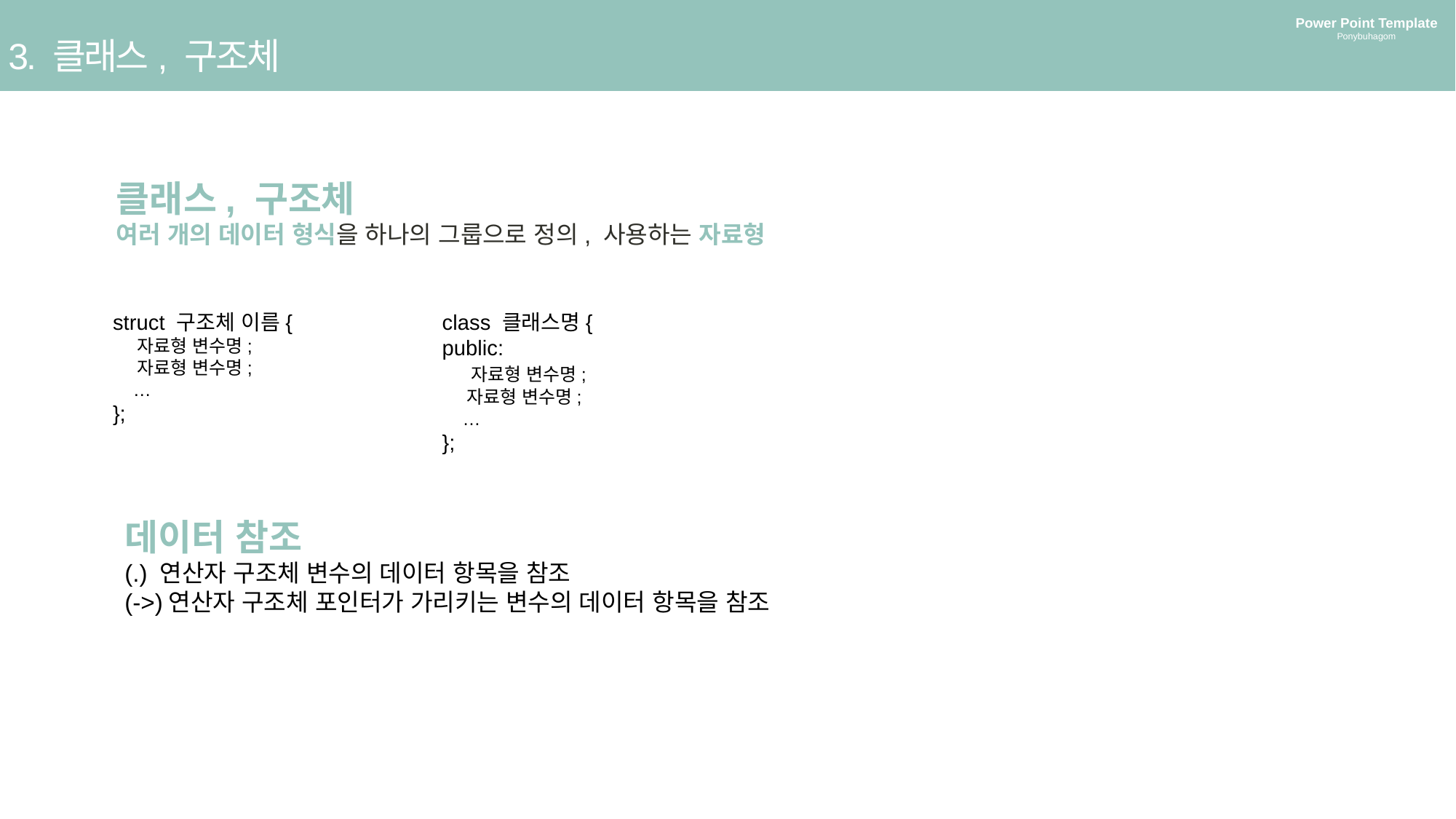

Power Point Template
Ponybuhagom
3. 클래스, 구조체
클래스, 구조체
여러 개의 데이터 형식을 하나의 그룹으로 정의, 사용하는 자료형

struct 구조체 이름{
    자료형 변수명;
    자료형 변수명;
    …
};
class 클래스명{
public:
    자료형 변수명;
    자료형 변수명;
    …
};
데이터 참조
(.) 연산자 구조체 변수의 데이터 항목을 참조
(->)연산자 구조체 포인터가 가리키는 변수의 데이터 항목을 참조